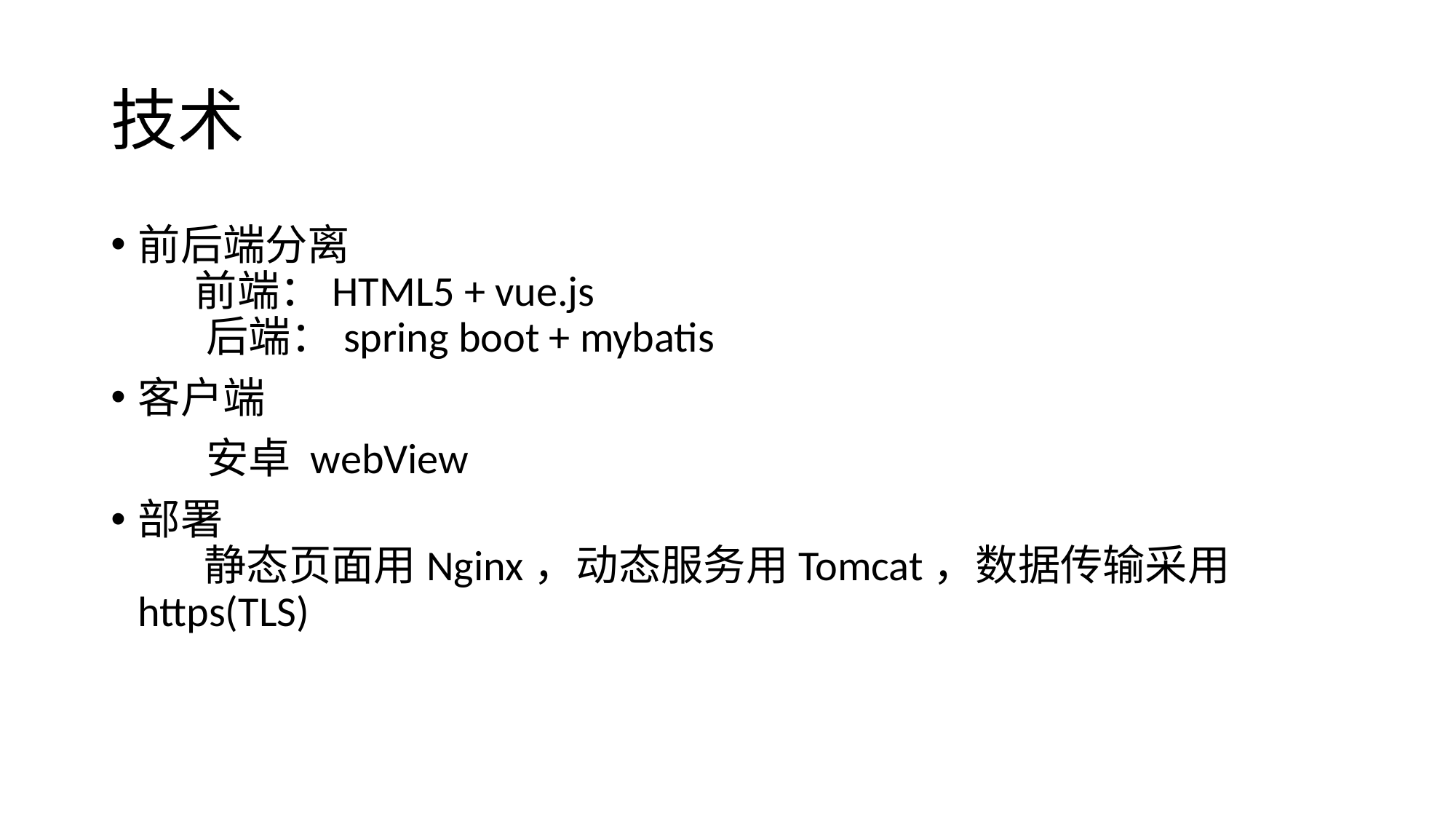

# 技术
前后端分离
      前端：HTML5 + vue.js
      后端：spring boot + mybatis
客户端
         安卓 webView
部署
       静态页面用Nginx，动态服务用Tomcat，数据传输采用https(TLS)